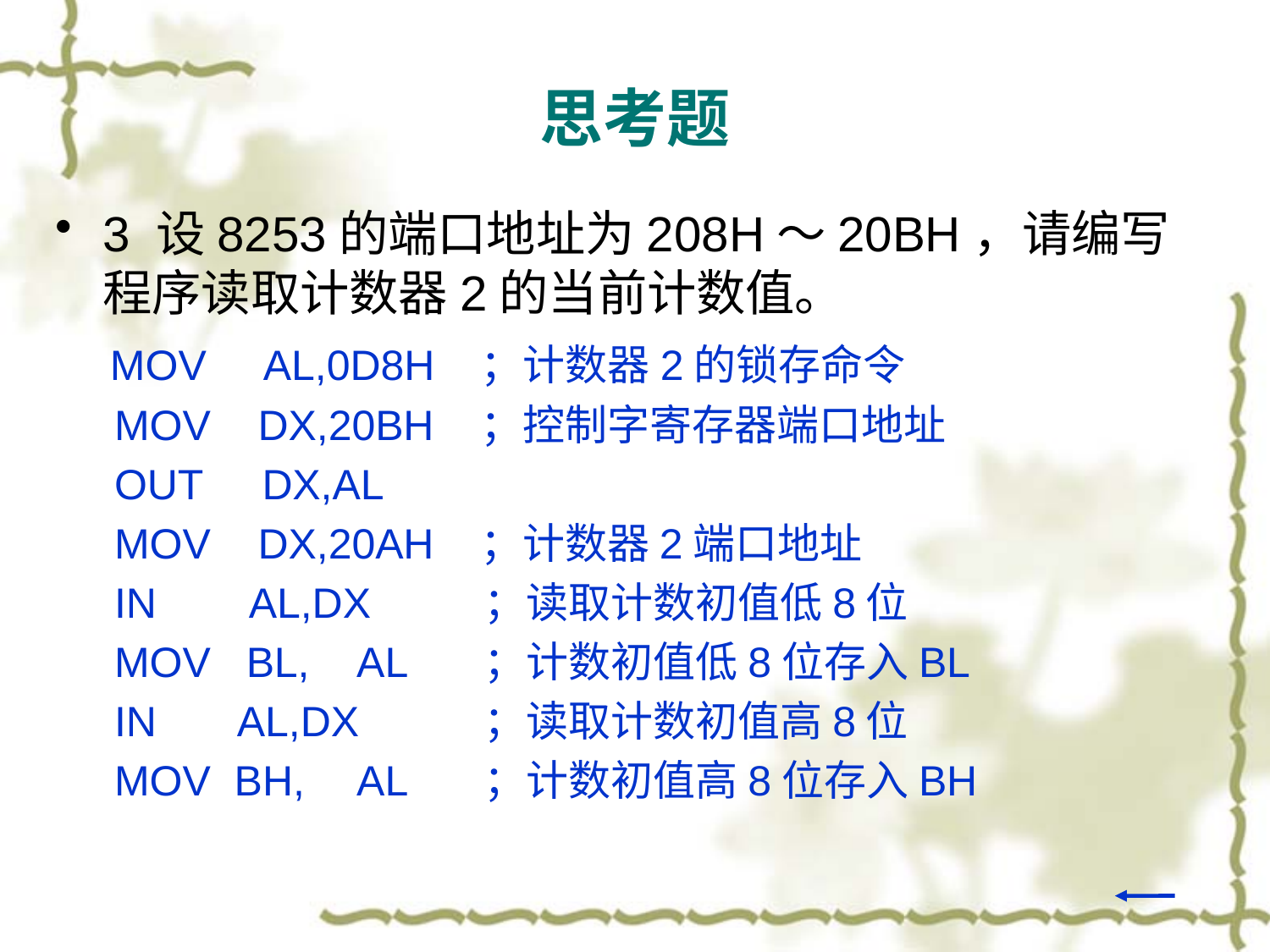

# 思考题
3 设8253的端口地址为208H～20BH，请编写程序读取计数器2的当前计数值。
    MOV     AL,0D8H   ；计数器2的锁存命令
     MOV    DX,20BH   ；控制字寄存器端口地址
     OUT     DX,AL
     MOV    DX,20AH   ；计数器2端口地址
     IN        AL,DX	；读取计数初值低8位
     MOV   BL,	AL	；计数初值低8位存入BL
     IN       AL,DX	；读取计数初值高8位
     MOV  BH,	AL	；计数初值高8位存入BH